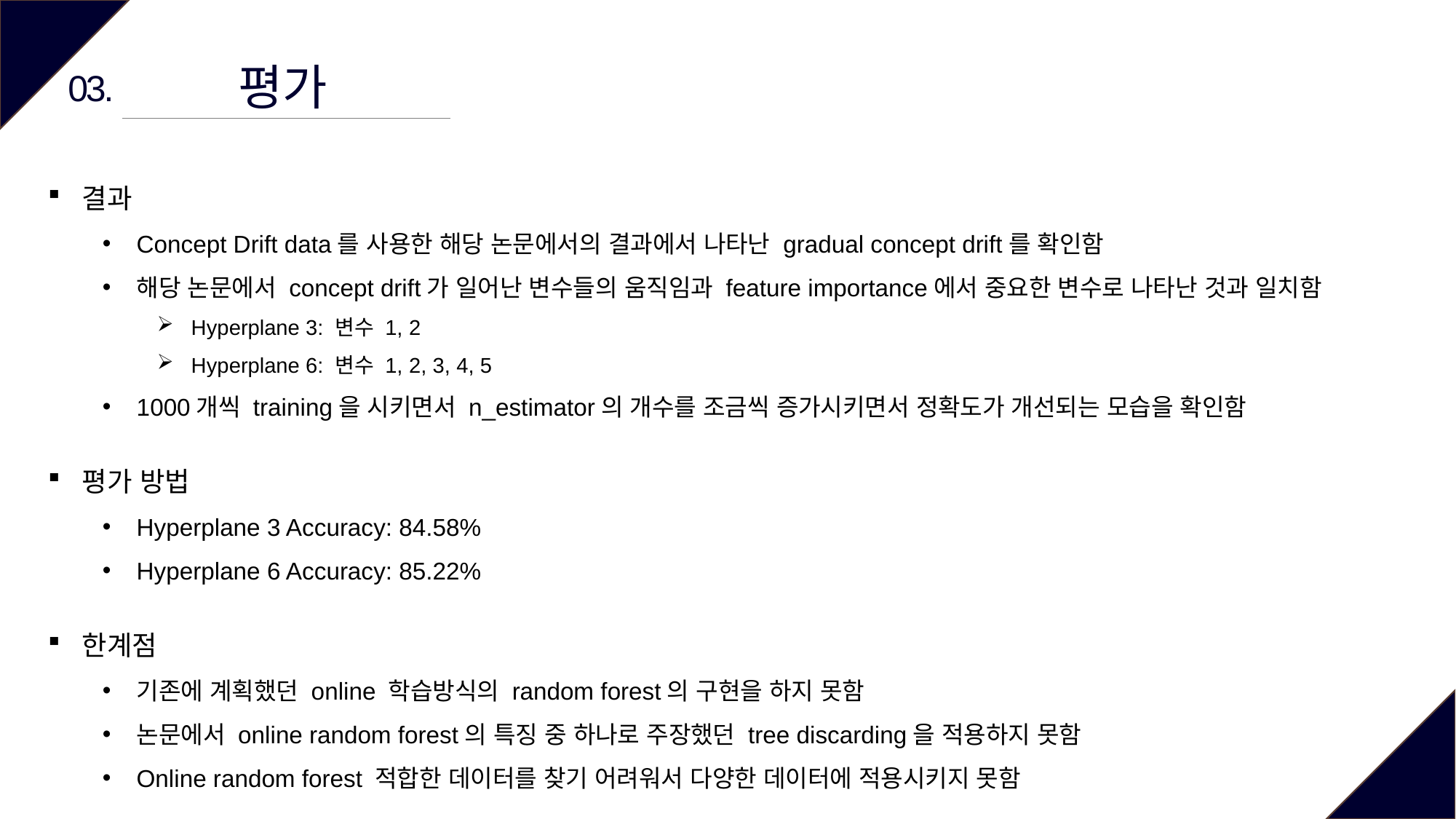

평가
03.
결과
Concept Drift data를 사용한 해당 논문에서의 결과에서 나타난 gradual concept drift를 확인함
해당 논문에서 concept drift가 일어난 변수들의 움직임과 feature importance에서 중요한 변수로 나타난 것과 일치함
Hyperplane 3: 변수 1, 2
Hyperplane 6: 변수 1, 2, 3, 4, 5
1000개씩 training을 시키면서 n_estimator의 개수를 조금씩 증가시키면서 정확도가 개선되는 모습을 확인함

평가 방법
Hyperplane 3 Accuracy: 84.58%
Hyperplane 6 Accuracy: 85.22%

한계점
기존에 계획했던 online 학습방식의 random forest의 구현을 하지 못함
논문에서 online random forest의 특징 중 하나로 주장했던 tree discarding을 적용하지 못함
Online random forest 적합한 데이터를 찾기 어려워서 다양한 데이터에 적용시키지 못함